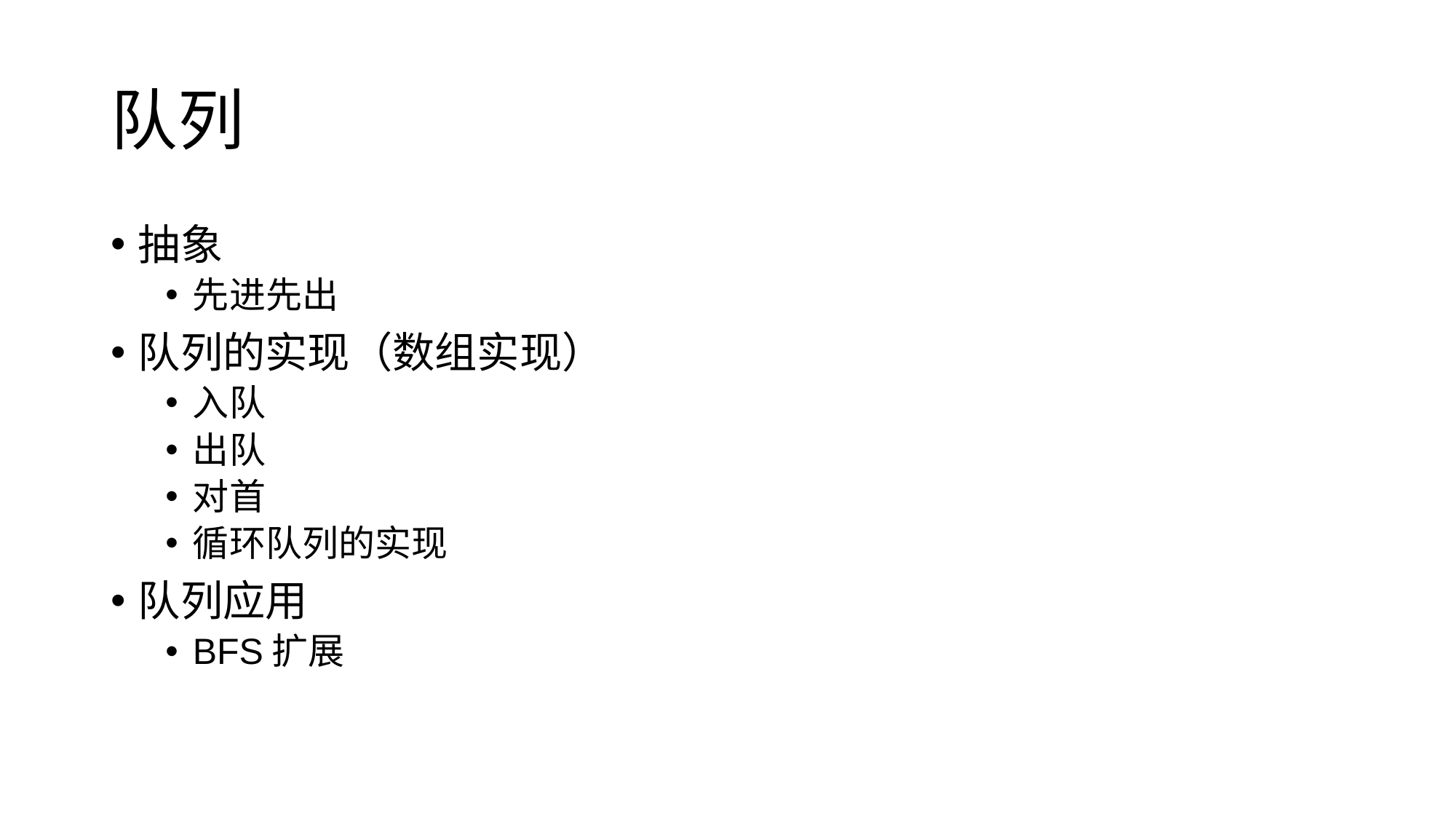

# 队列
抽象
先进先出
队列的实现（数组实现）
入队
出队
对首
循环队列的实现
队列应用
BFS扩展